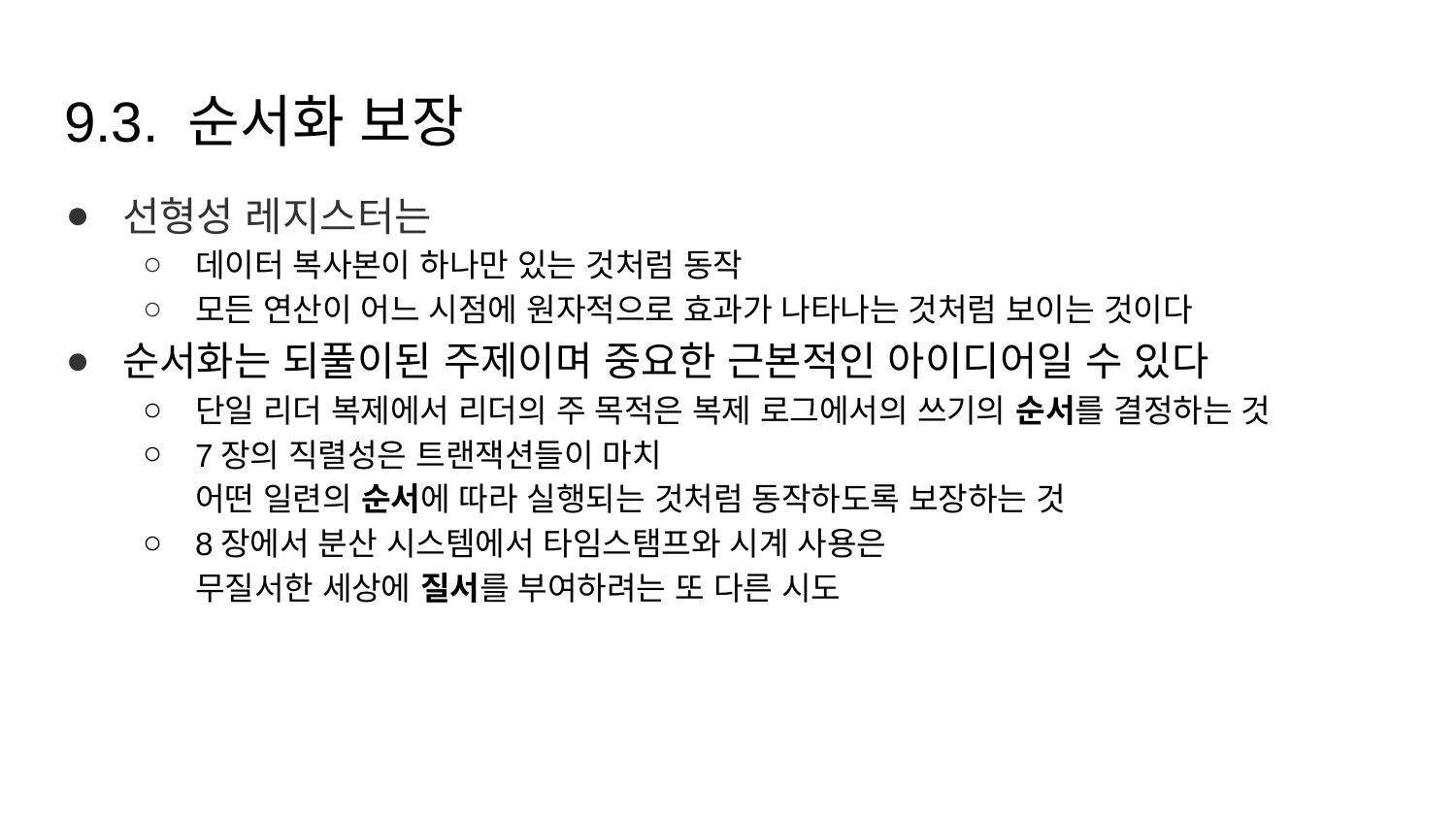

# 9.3. 순서화 보장
선형성 레지스터는
데이터 복사본이 하나만 있는 것처럼 동작
모든 연산이 어느 시점에 원자적으로 효과가 나타나는 것처럼 보이는 것이다
순서화는 되풀이된 주제이며 중요한 근본적인 아이디어일 수 있다
단일 리더 복제에서 리더의 주 목적은 복제 로그에서의 쓰기의 순서를 결정하는 것
7장의 직렬성은 트랜잭션들이 마치
어떤 일련의 순서에 따라 실행되는 것처럼 동작하도록 보장하는 것
8장에서 분산 시스템에서 타임스탬프와 시계 사용은
무질서한 세상에 질서를 부여하려는 또 다른 시도